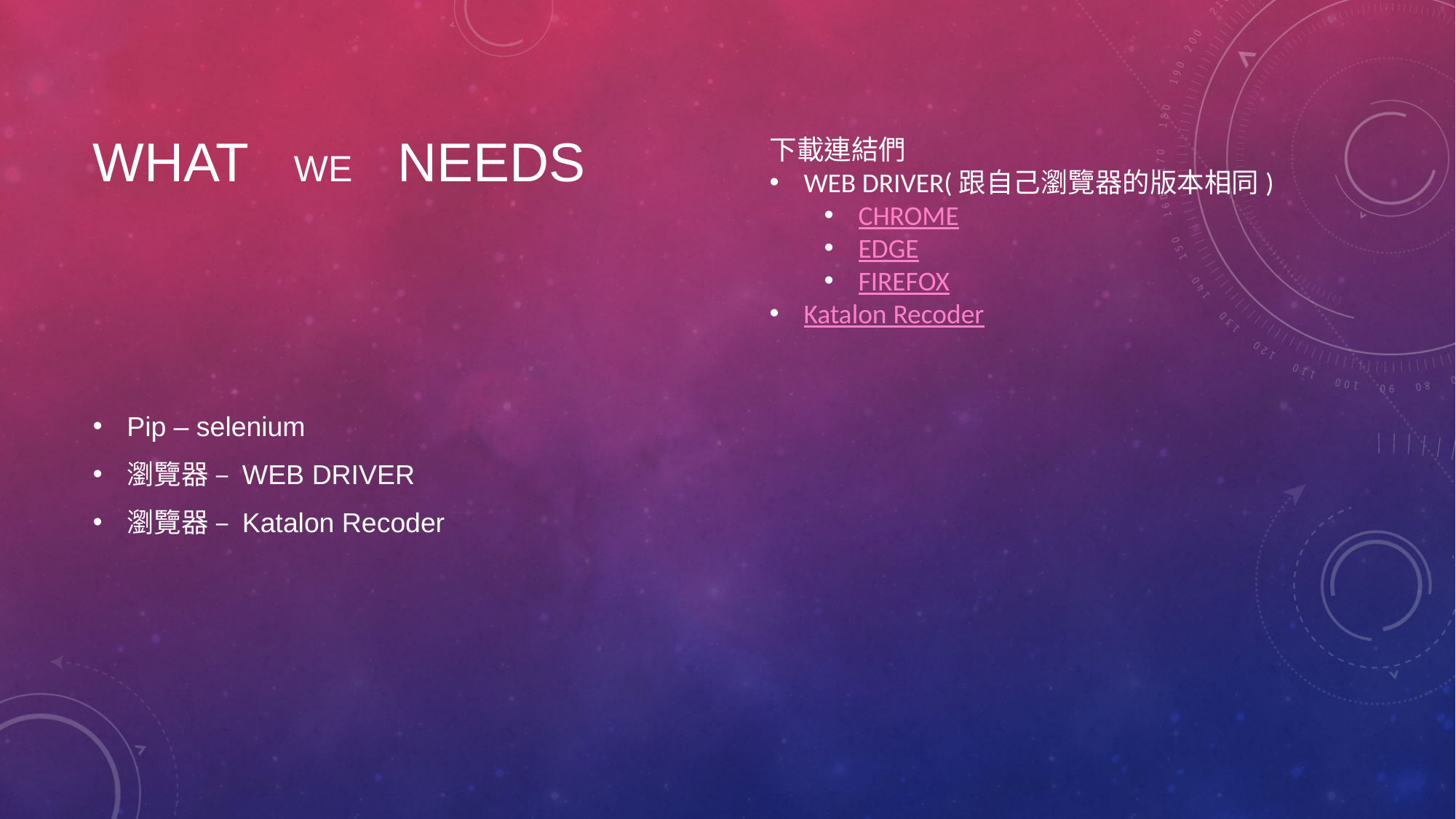

# What   we   NEEDS
下載連結們
WEB DRIVER(跟自己瀏覽器的版本相同)
CHROME
EDGE
FIREFOX
Katalon Recoder
Pip – selenium
瀏覽器 – WEB DRIVER
瀏覽器 – Katalon Recoder